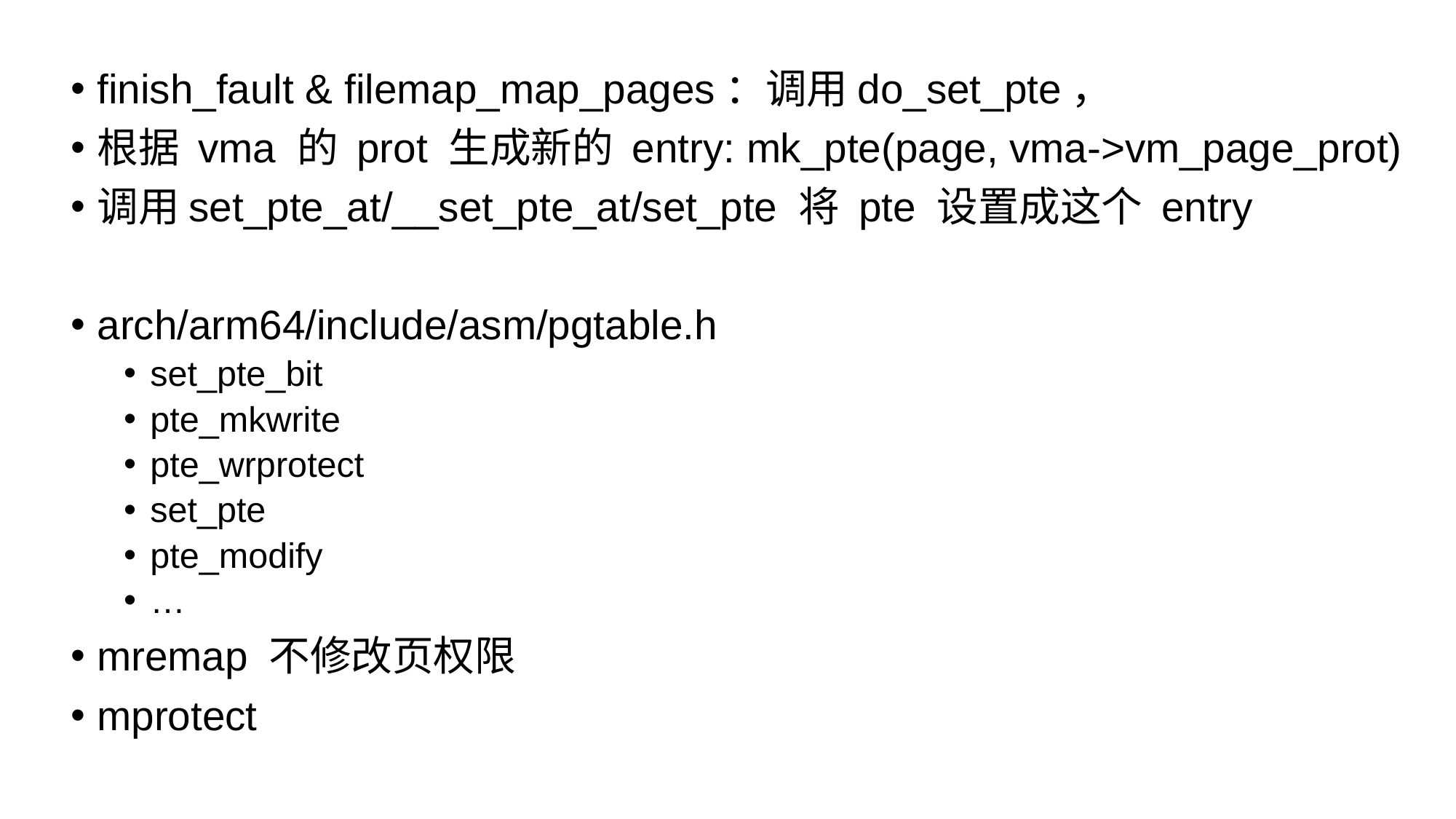

finish_fault & filemap_map_pages：调用do_set_pte，
根据 vma 的 prot 生成新的 entry: mk_pte(page, vma->vm_page_prot)
调用set_pte_at/__set_pte_at/set_pte 将 pte 设置成这个 entry

arch/arm64/include/asm/pgtable.h
set_pte_bit
pte_mkwrite
pte_wrprotect
set_pte
pte_modify
…
mremap 不修改页权限
mprotect